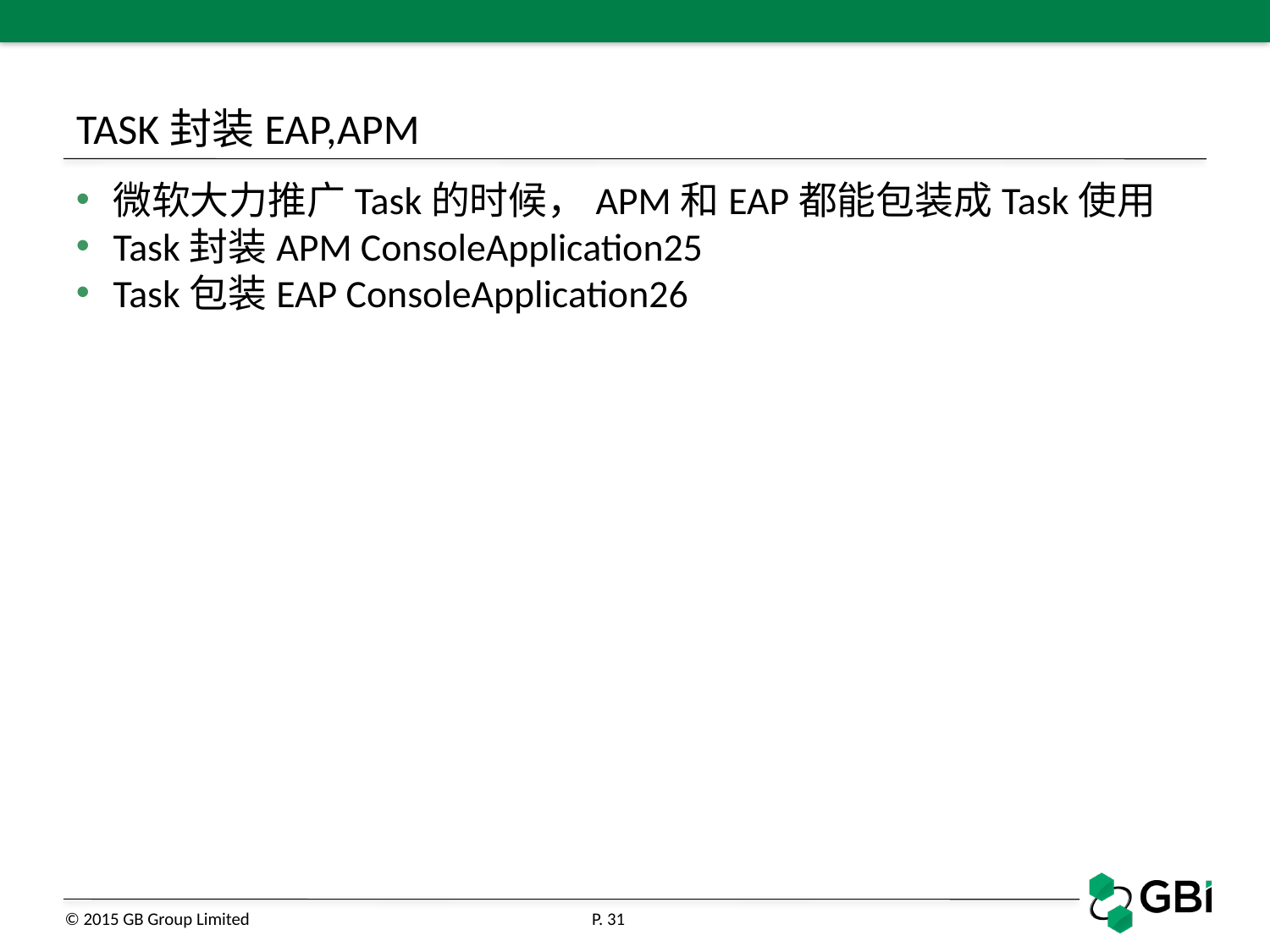

# TASK封装EAP,APM
微软大力推广Task的时候，APM和EAP都能包装成Task使用
Task封装APM ConsoleApplication25
Task包装EAP ConsoleApplication26